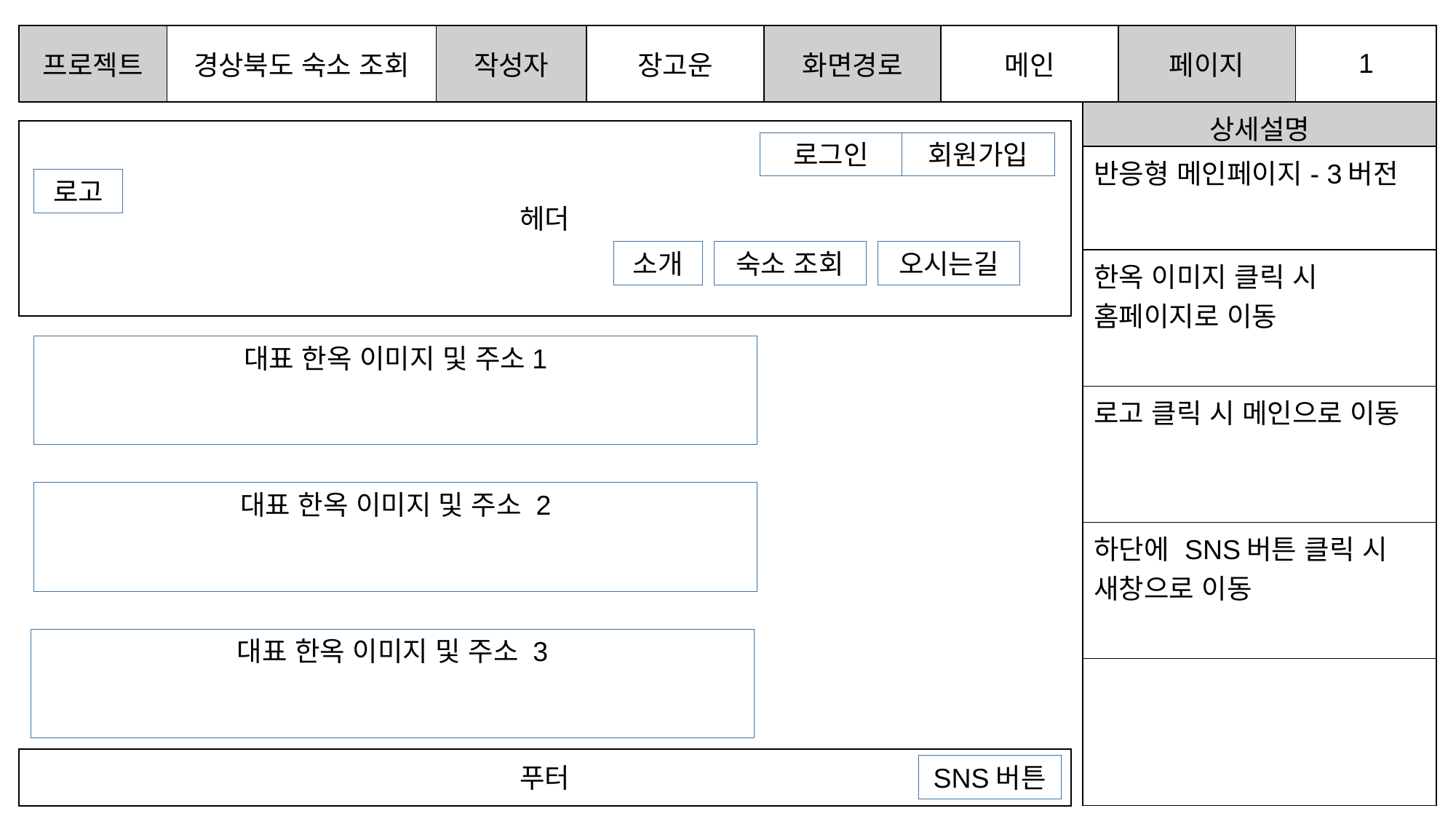

| 프로젝트 | 경상북도 숙소 조회 | 작성자 | 장고운 | 화면경로 | 메인 | 페이지 | 1 |
| --- | --- | --- | --- | --- | --- | --- | --- |
| 상세설명 |
| --- |
| 반응형 메인페이지- 3버전 |
| 한옥 이미지 클릭 시 홈페이지로 이동 |
| 로고 클릭 시 메인으로 이동 |
| 하단에 SNS버튼 클릭 시 새창으로 이동 |
|  |
헤더
로그인
회원가입
로고
소개
숙소 조회
오시는길
대표 한옥 이미지 및 주소1

대표 한옥 이미지 및 주소 2

대표 한옥 이미지 및 주소 3

푸터
SNS버튼